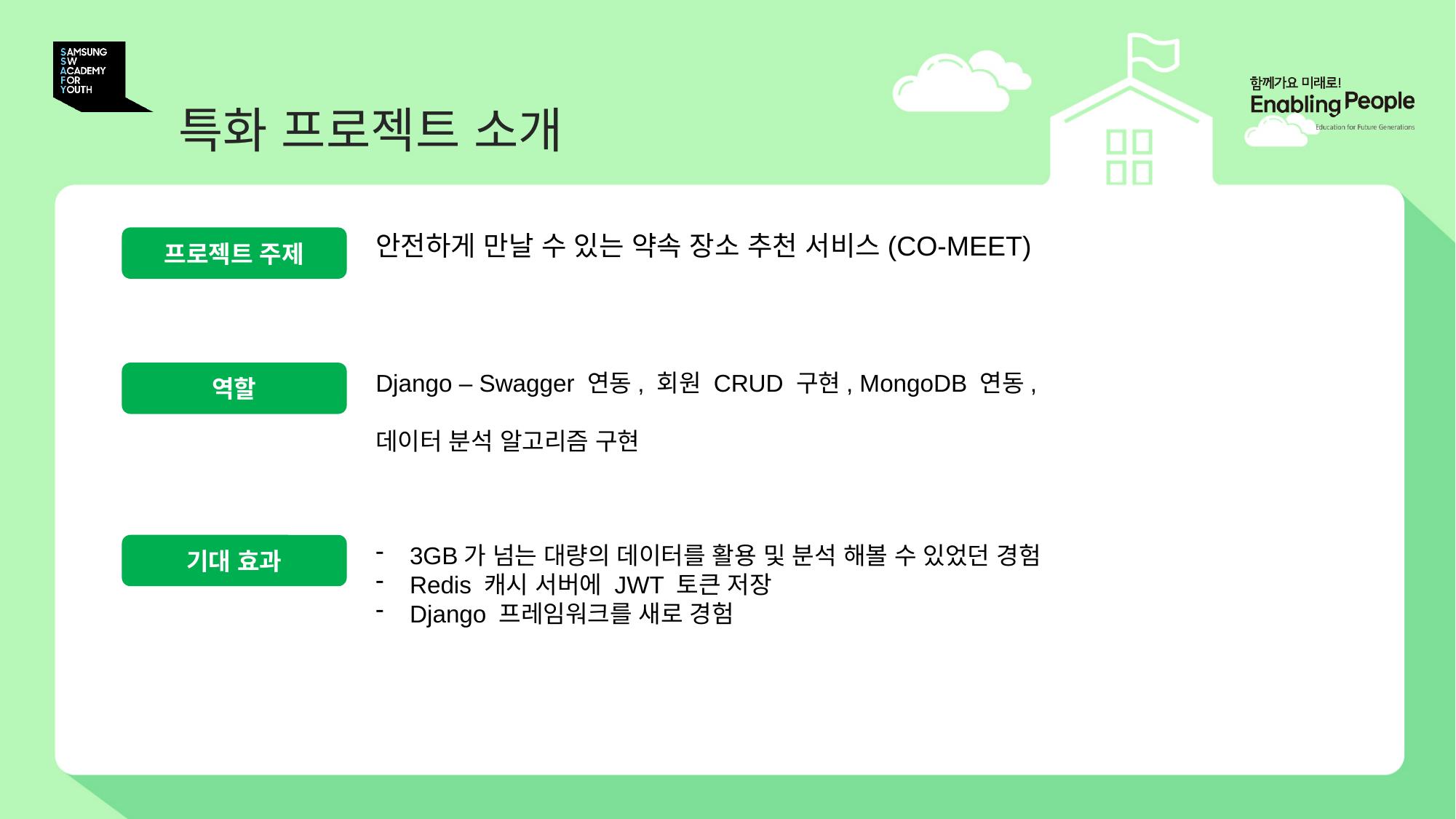

# 특화 프로젝트 소개
안전하게 만날 수 있는 약속 장소 추천 서비스(CO-MEET)
프로젝트 주제
역할
Django – Swagger 연동, 회원 CRUD 구현, MongoDB 연동,

데이터 분석 알고리즘 구현
3GB가 넘는 대량의 데이터를 활용 및 분석 해볼 수 있었던 경험
Redis 캐시 서버에 JWT 토큰 저장
Django 프레임워크를 새로 경험
기대 효과